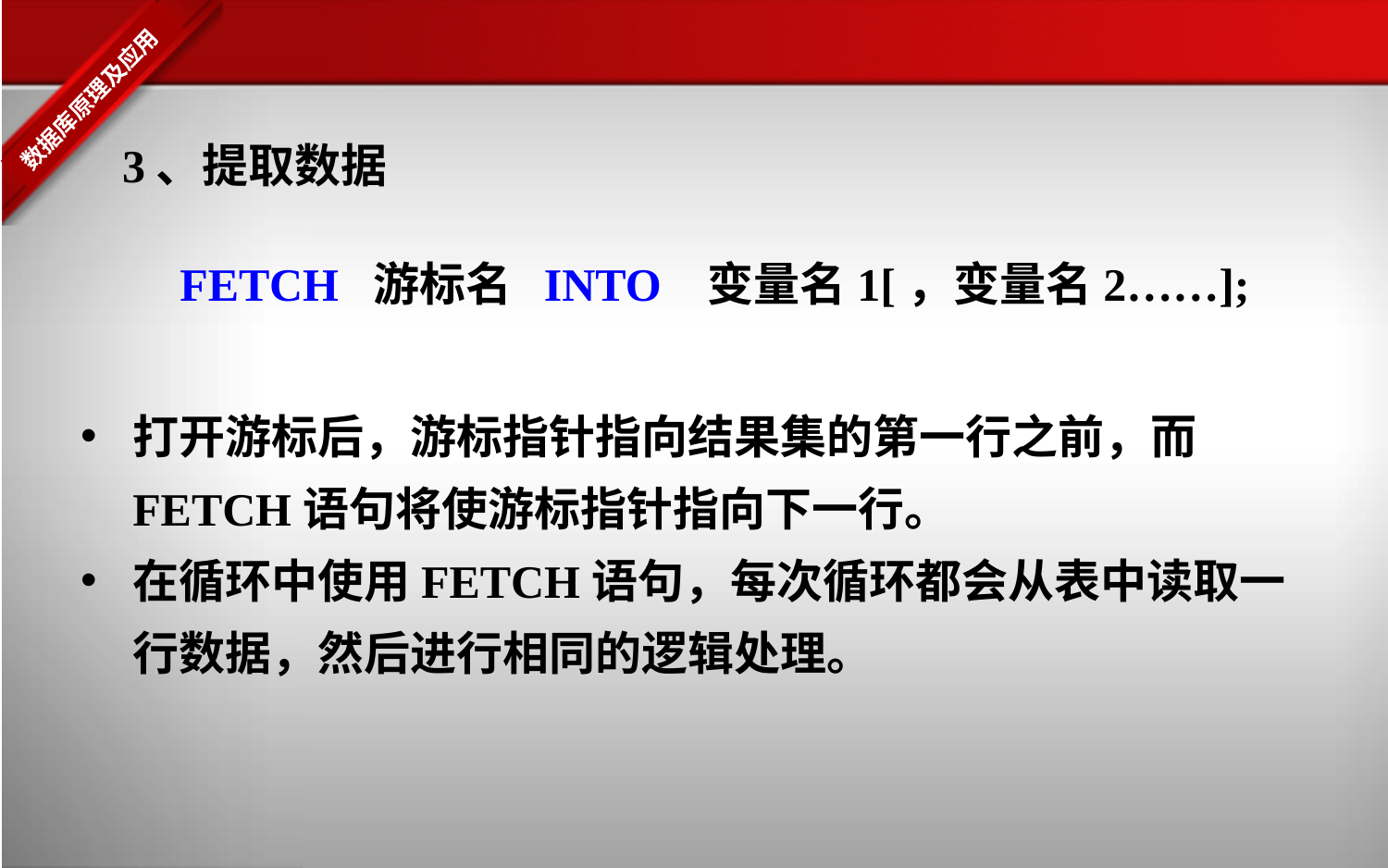

3、提取数据

     FETCH  游标名  INTO   变量名1[，变量名2……];
打开游标后，游标指针指向结果集的第一行之前，而FETCH语句将使游标指针指向下一行。
在循环中使用FETCH语句，每次循环都会从表中读取一行数据，然后进行相同的逻辑处理。